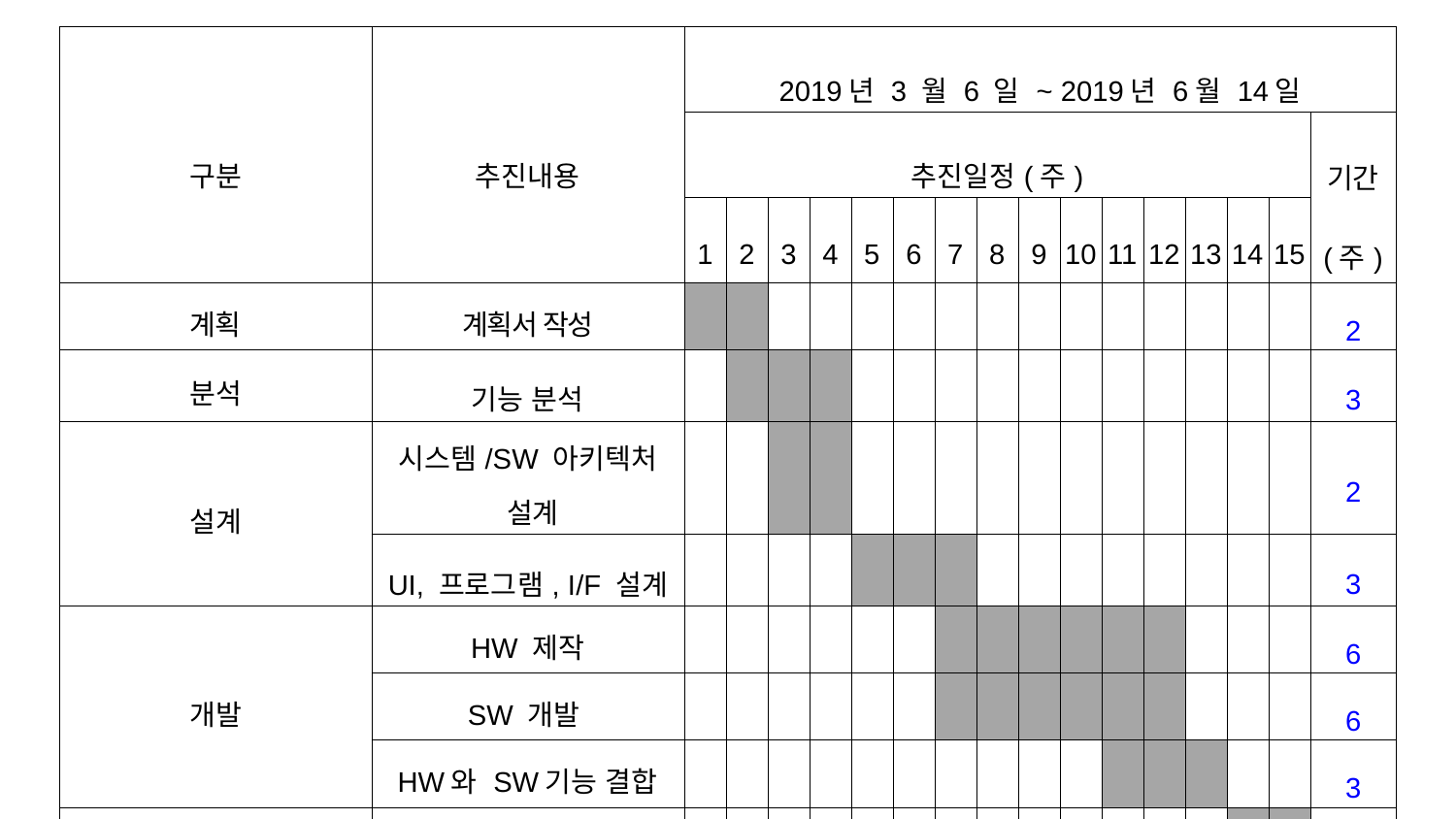

| 구분 | 추진내용 | 2019년 3 월 6 일 ~ 2019년 6월 14일 |  |  |  |  |  |  |  |  |  |  |  |  |  |  |  |
| --- | --- | --- | --- | --- | --- | --- | --- | --- | --- | --- | --- | --- | --- | --- | --- | --- | --- |
|  |  | 추진일정(주) |  |  |  |  |  |  |  |  |  |  |  |  |  |  | 기간 (주) |
|  |  | 1 | 2 | 3 | 4 | 5 | 6 | 7 | 8 | 9 | 10 | 11 | 12 | 13 | 14 | 15 |  |
| 계획 | 계획서 작성 |  |  |  |  |  |  |  |  |  |  |  |  |  |  |  | 2 |
| 분석 | 기능 분석 |  |  |  |  |  |  |  |  |  |  |  |  |  |  |  | 3 |
| 설계 | 시스템/SW 아키텍처 설계 |  |  |  |  |  |  |  |  |  |  |  |  |  |  |  | 2 |
|  | UI, 프로그램, I/F 설계 |  |  |  |  |  |  |  |  |  |  |  |  |  |  |  | 3 |
| 개발 | HW 제작 |  |  |  |  |  |  |  |  |  |  |  |  |  |  |  | 6 |
|  | SW 개발 |  |  |  |  |  |  |  |  |  |  |  |  |  |  |  | 6 |
|  | HW와 SW기능 결합 |  |  |  |  |  |  |  |  |  |  |  |  |  |  |  | 3 |
| 테스트 | 디버깅 |  |  |  |  |  |  |  |  |  |  |  |  |  |  |  | 2 |
| 종료 | 최종 완성 및 데모 |  |  |  |  |  |  |  |  |  |  |  |  |  |  |  | 1 |
2019년 3월 21일
20XX년 11월 1일